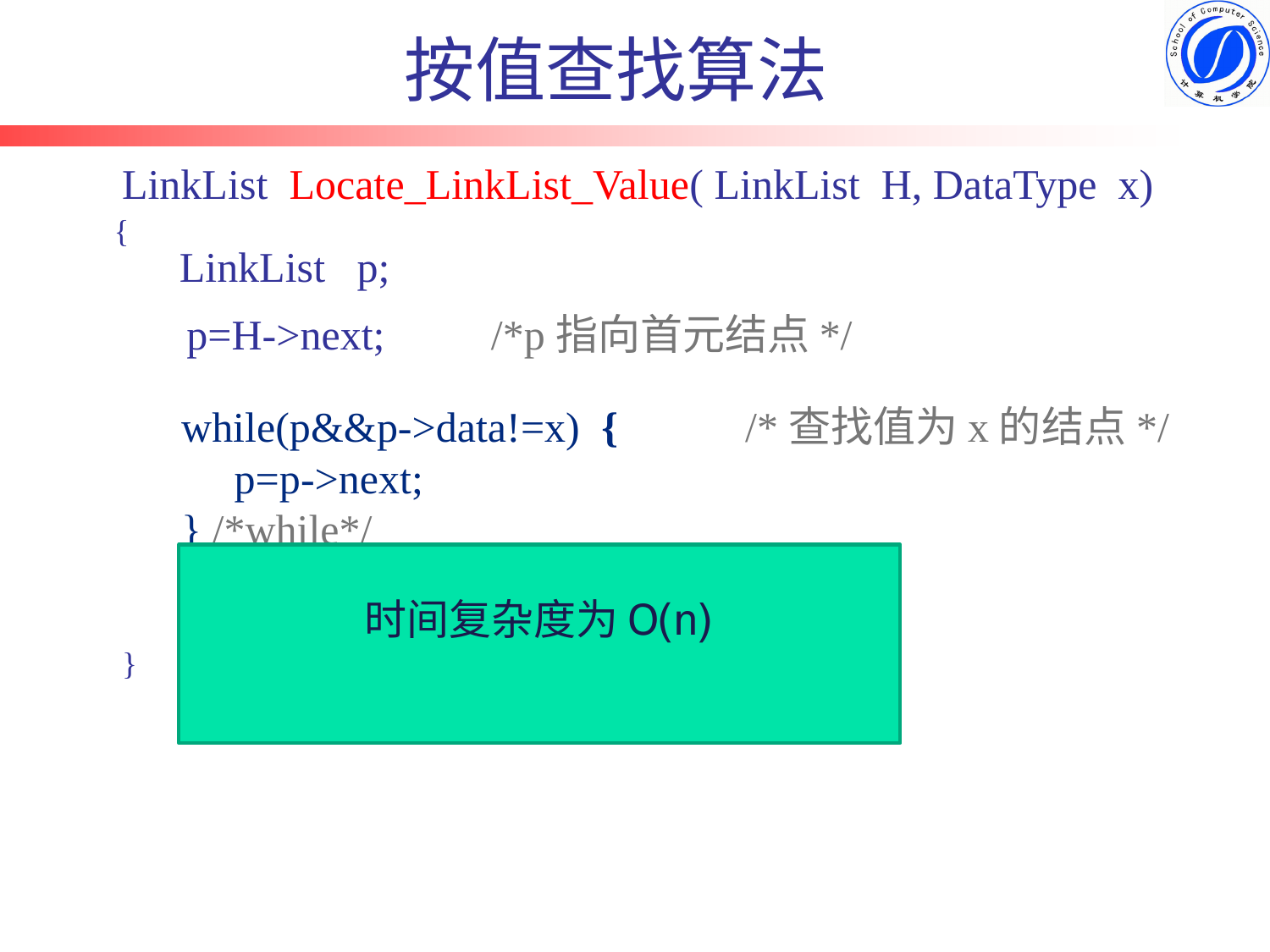

# 按值查找算法
        LinkList  Locate_LinkList_Value( LinkList  H, DataType  x)
       {

               return （p）;
        }

LinkList   p;
p=H->next;          /*p指向首元结点*/
while(p&&p->data!=x)  {            /*查找值为x的结点*/
     p=p->next;
} /*while*/

时间复杂度为O(n)